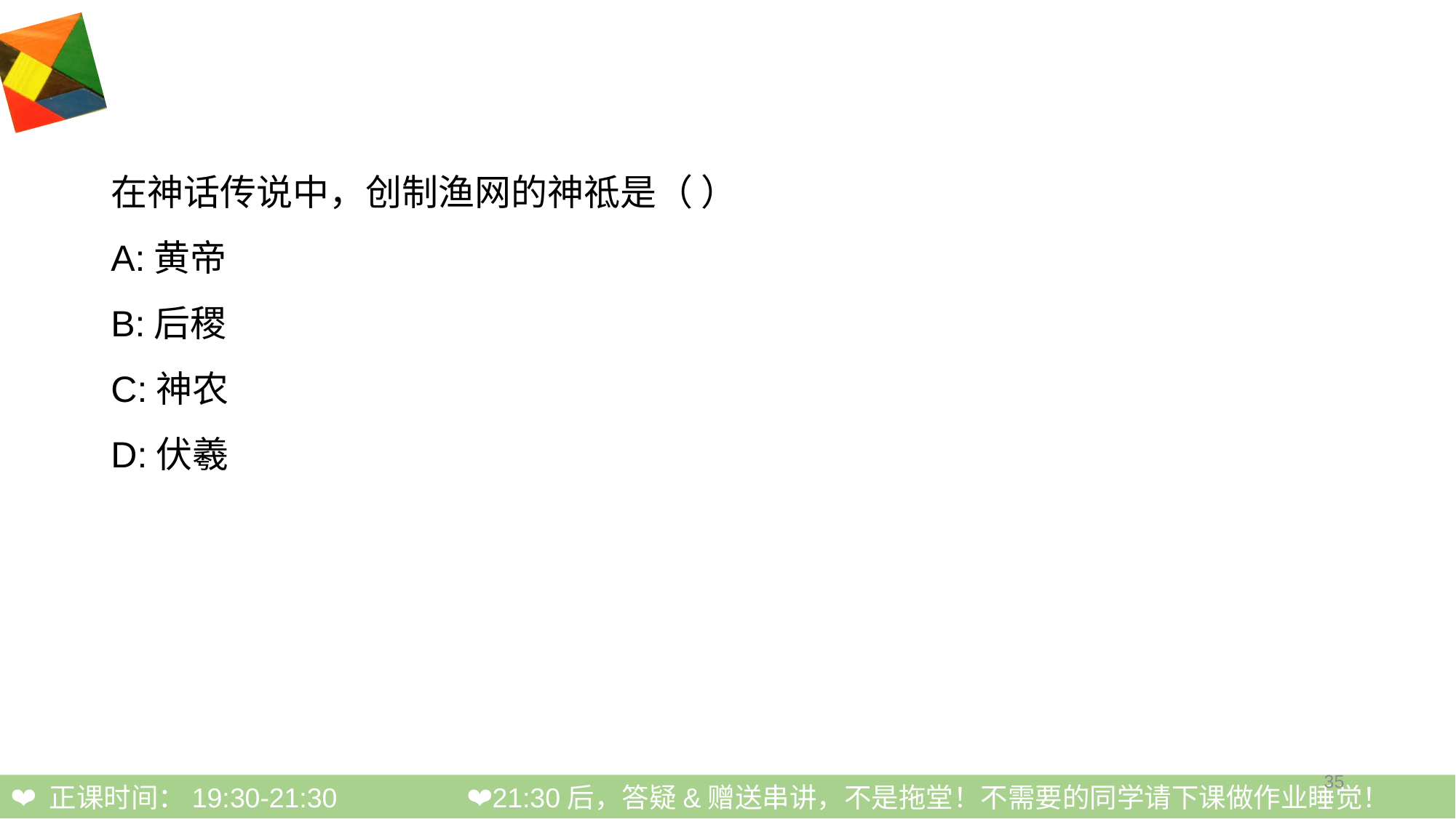

#
在神话传说中，创制渔网的神祗是（ ）
A:黄帝
B:后稷
C:神农
D:伏羲
35